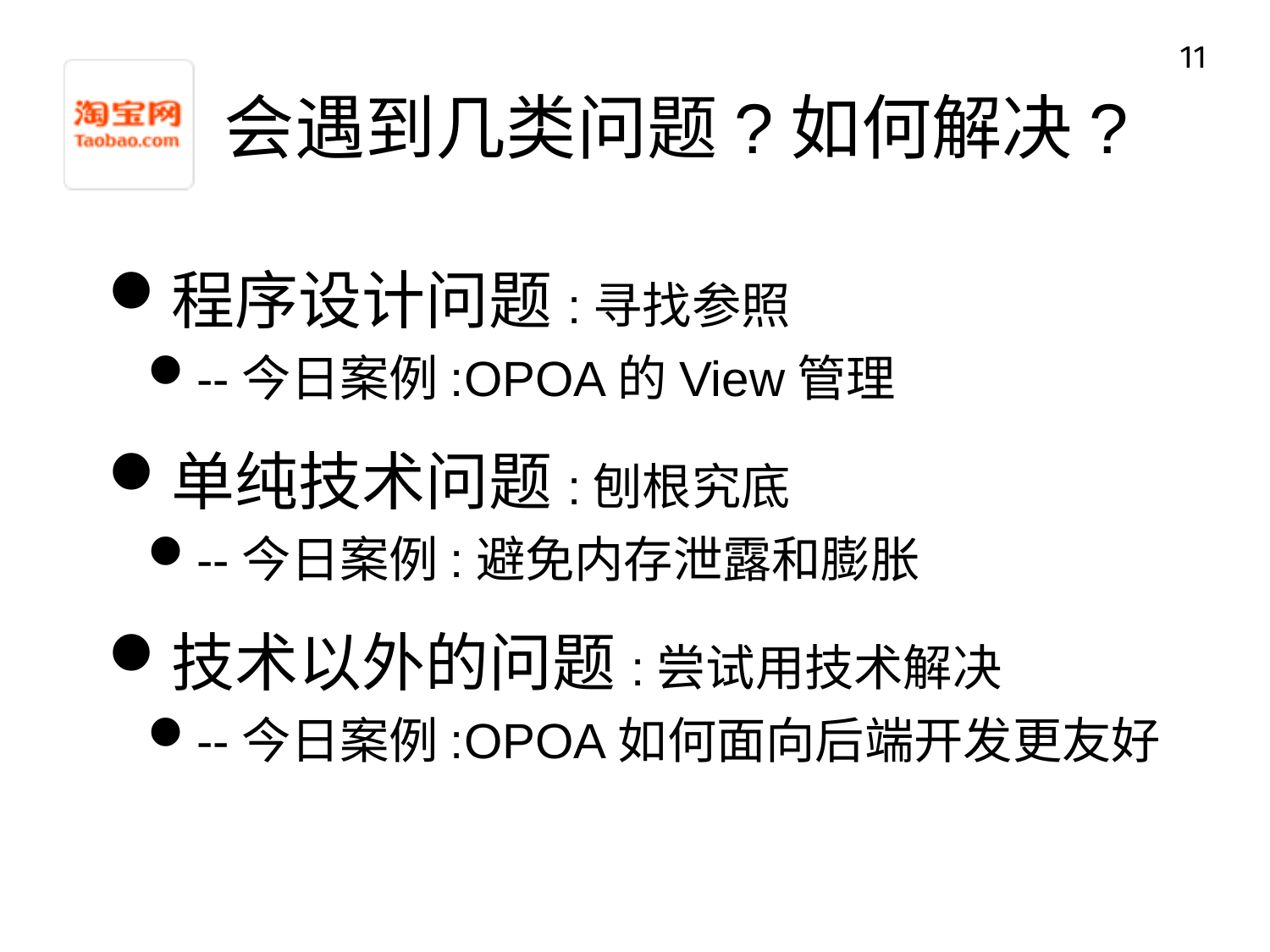

11
# 会遇到几类问题?如何解决?
程序设计问题:寻找参照
--今日案例:OPOA的View管理
单纯技术问题:刨根究底
--今日案例:避免内存泄露和膨胀
技术以外的问题:尝试用技术解决
--今日案例:OPOA如何面向后端开发更友好